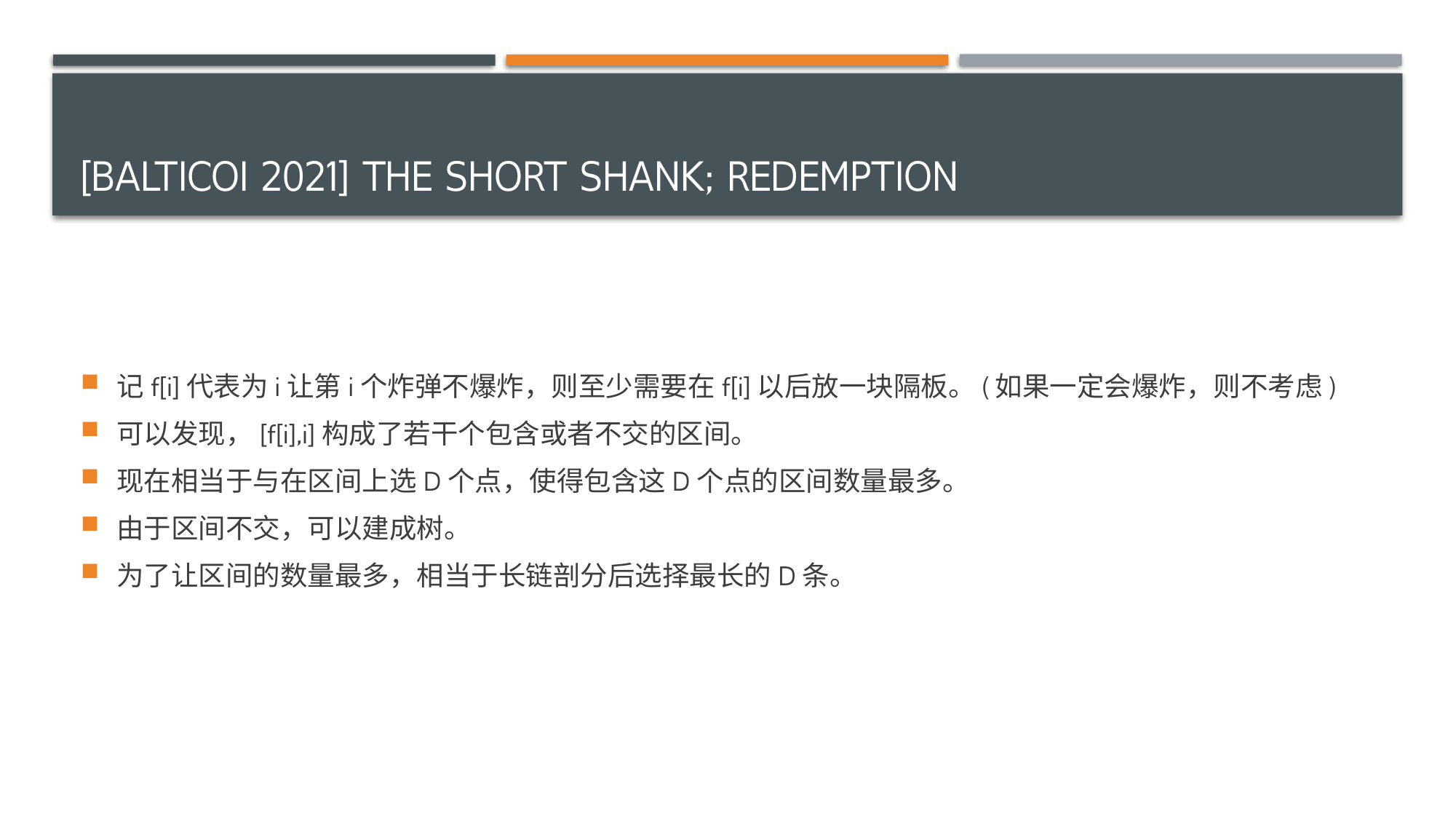

# [BalticOI 2021] The short shank; Redemption
记f[i]代表为i让第i个炸弹不爆炸，则至少需要在f[i]以后放一块隔板。(如果一定会爆炸，则不考虑)
可以发现，[f[i],i]构成了若干个包含或者不交的区间。
现在相当于与在区间上选D个点，使得包含这D个点的区间数量最多。
由于区间不交，可以建成树。
为了让区间的数量最多，相当于长链剖分后选择最长的D条。